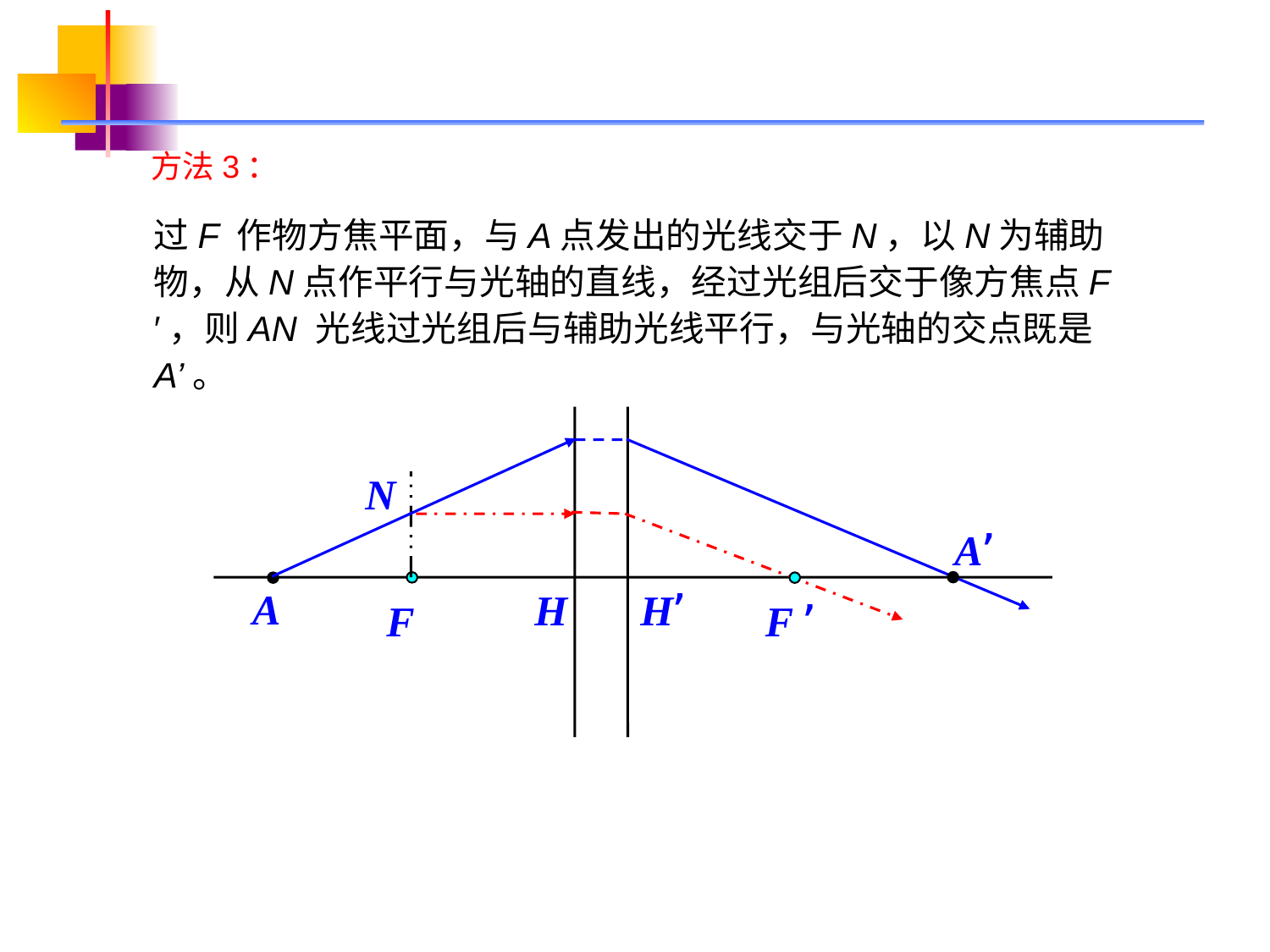

方法3：
过F 作物方焦平面，与A点发出的光线交于N，以N为辅助物，从N点作平行与光轴的直线，经过光组后交于像方焦点F ′，则AN 光线过光组后与辅助光线平行，与光轴的交点既是A’。

N

A’

A

H
H’
F
F ’